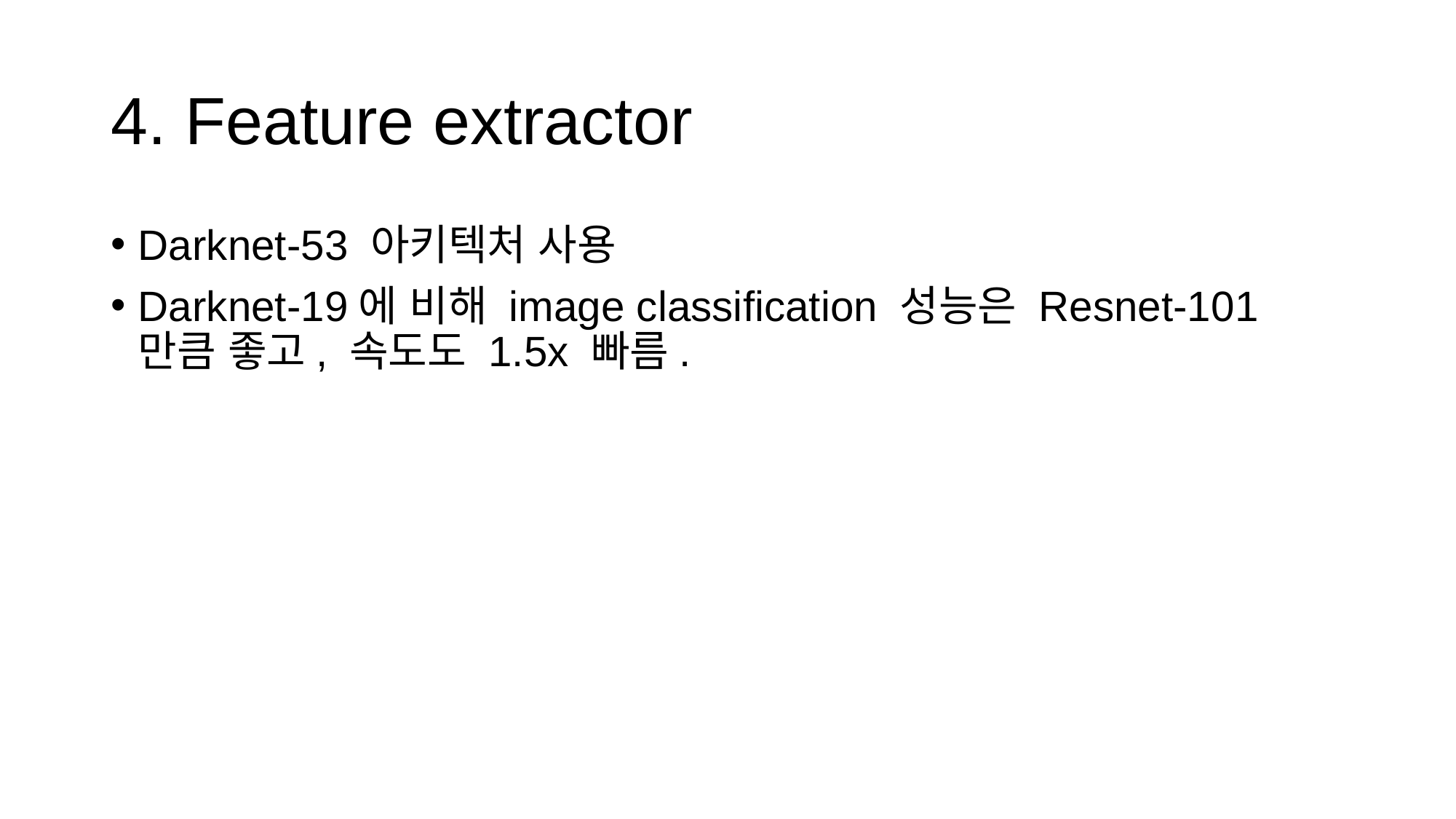

# 4. Feature extractor
Darknet-53 아키텍처 사용
Darknet-19에 비해 image classification 성능은 Resnet-101만큼 좋고, 속도도 1.5x 빠름.